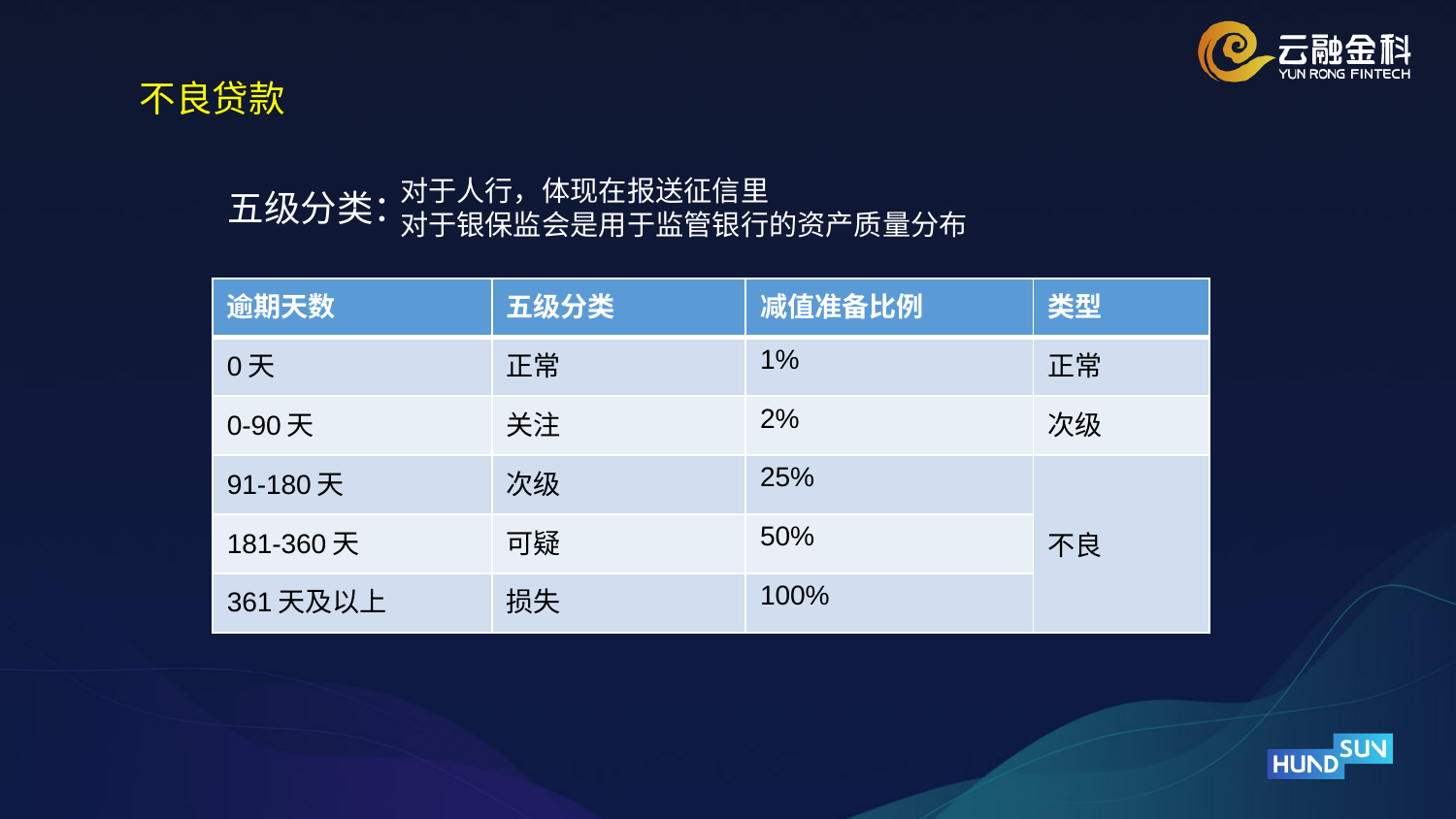

不良贷款
对于人行，体现在报送征信里
对于银保监会是用于监管银行的资产质量分布
五级分类：
| 逾期天数 | 五级分类 | 减值准备比例 | 类型 |
| --- | --- | --- | --- |
| 0天 | 正常 | 1% | 正常 |
| 0-90天 | 关注 | 2% | 次级 |
| 91-180天 | 次级 | 25% | 不良 |
| 181-360天 | 可疑 | 50% |  |
| 361天及以上 | 损失 | 100% |  |